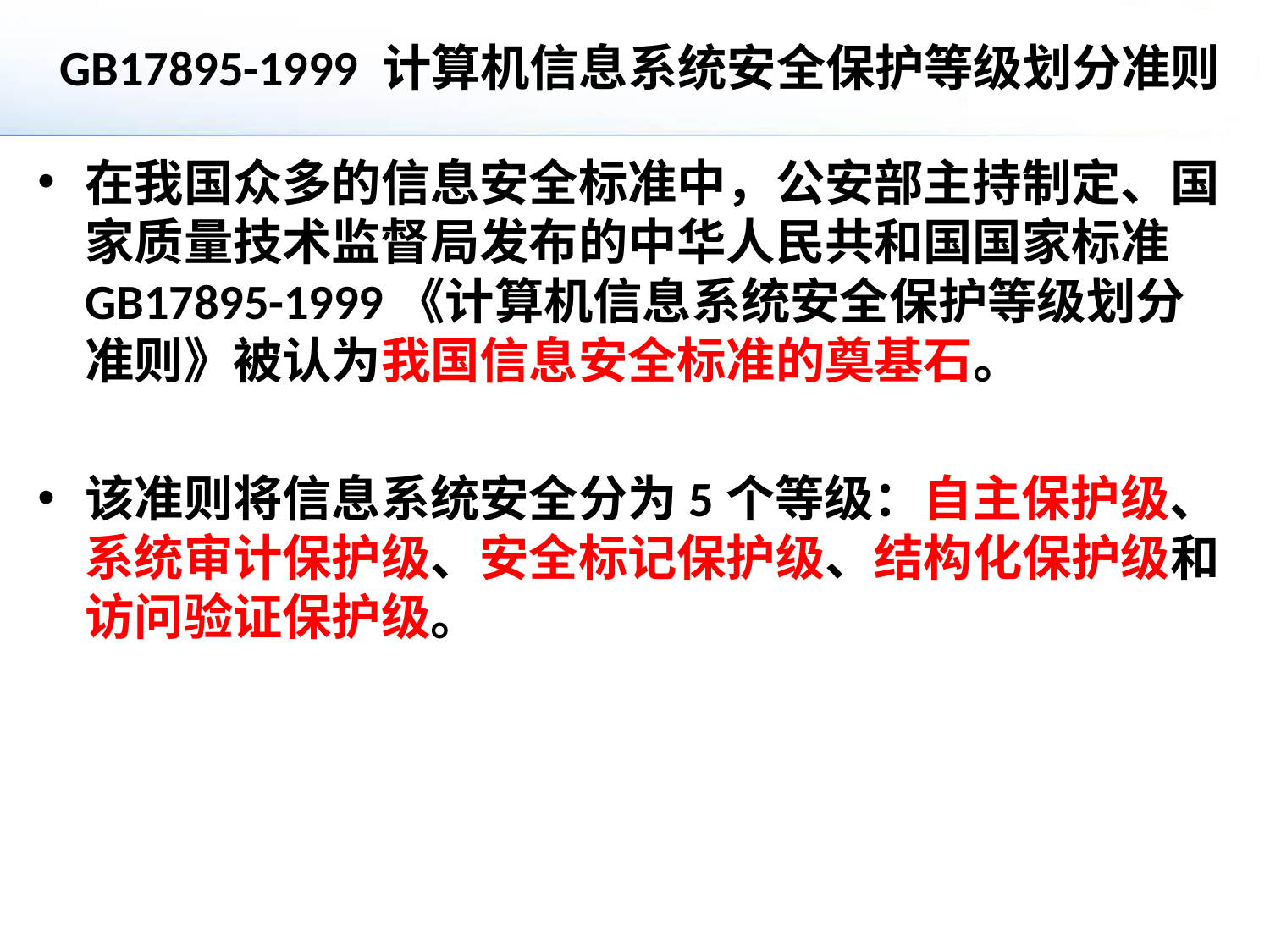

# GB17895-1999 计算机信息系统安全保护等级划分准则
在我国众多的信息安全标准中，公安部主持制定、国家质量技术监督局发布的中华人民共和国国家标准GB17895-1999《计算机信息系统安全保护等级划分准则》被认为我国信息安全标准的奠基石。

该准则将信息系统安全分为5个等级：自主保护级、系统审计保护级、安全标记保护级、结构化保护级和访问验证保护级。